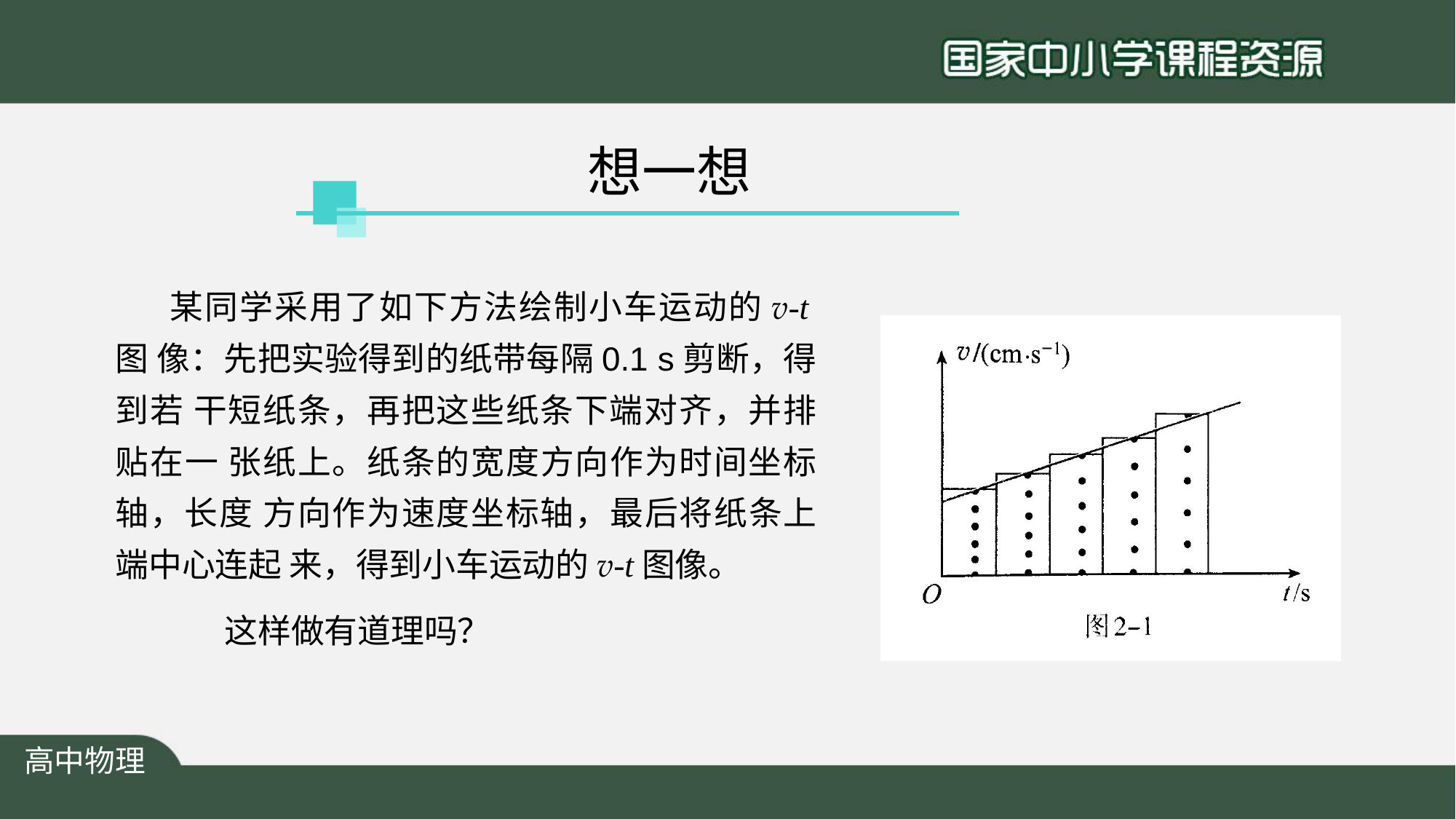

# 想一想

某同学采用了如下方法绘制小车运动的v-t图 像：先把实验得到的纸带每隔0.1 s剪断，得到若 干短纸条，再把这些纸条下端对齐，并排贴在一 张纸上。纸条的宽度方向作为时间坐标轴，长度 方向作为速度坐标轴，最后将纸条上端中心连起 来，得到小车运动的v-t图像。
这样做有道理吗？

高中物理